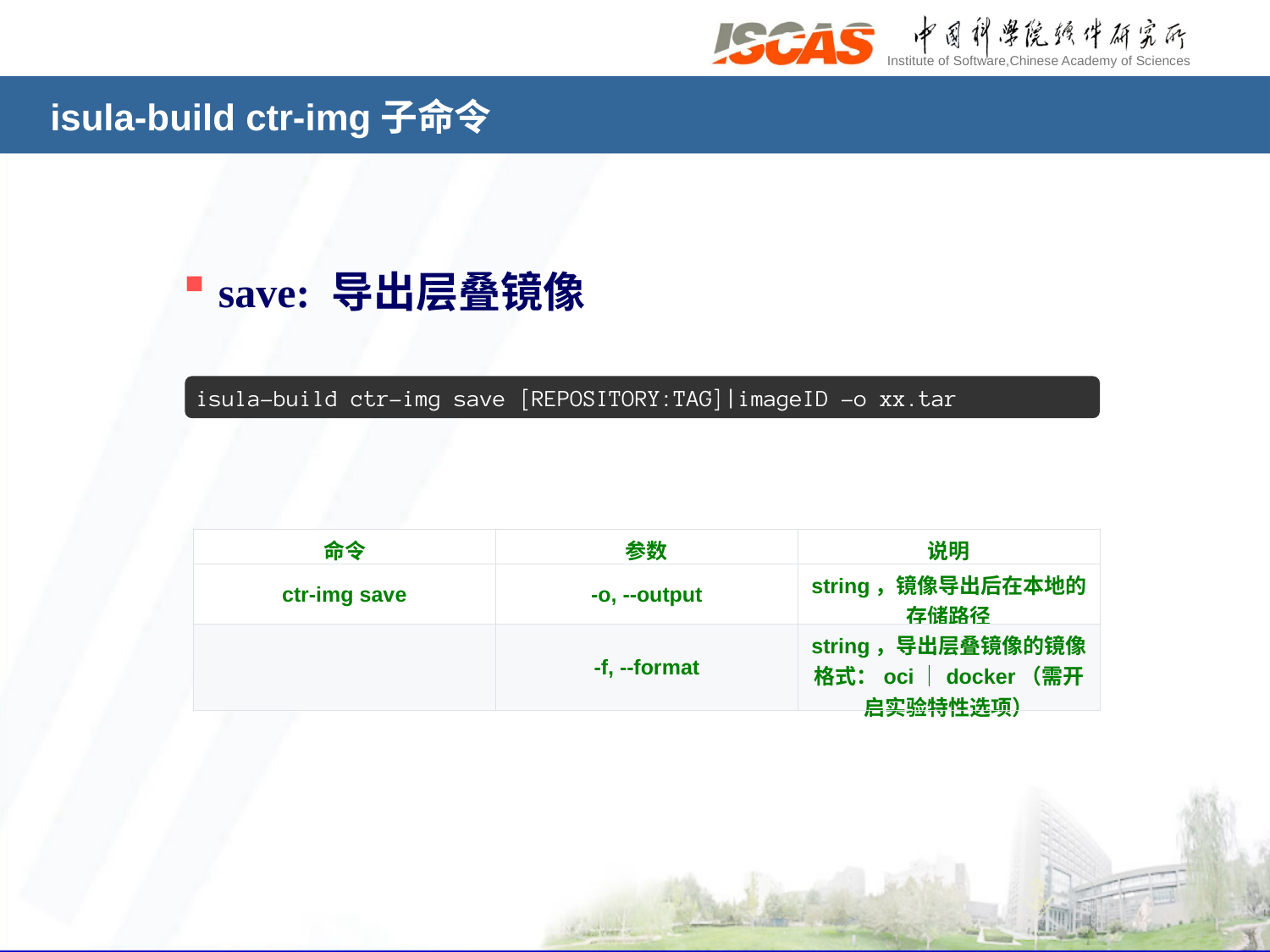

# isula-build ctr-img子命令
save: 导出层叠镜像

isula-build ctr-img save [REPOSITORY:TAG]|imageID -o xx.tar
| 命令 | 参数 | 说明 |
| --- | --- | --- |
| ctr-img save | -o, --output | string，镜像导出后在本地的存储路径 |
|  | -f, --format | string，导出层叠镜像的镜像格式：oci｜docker（需开启实验特性选项） |